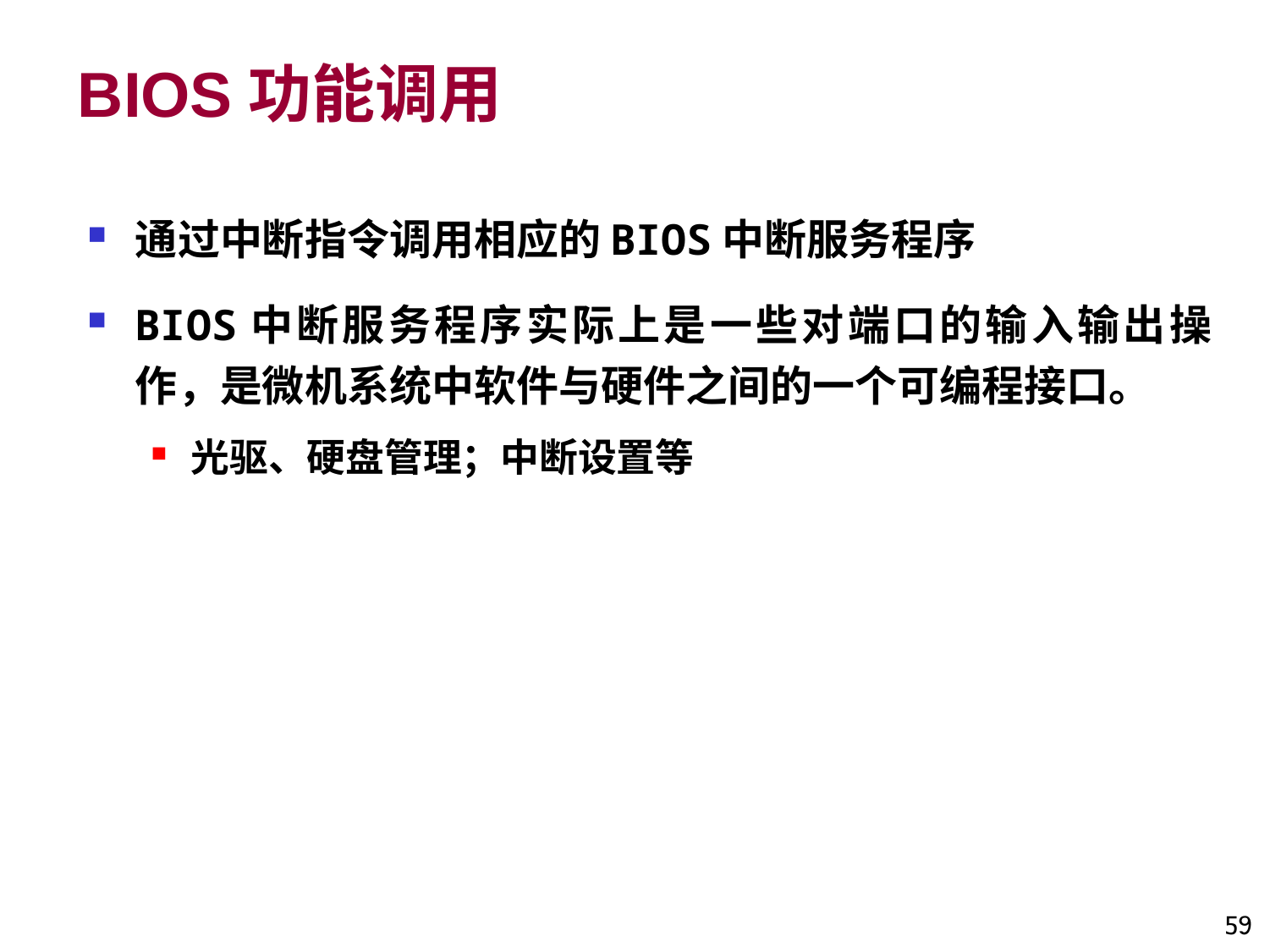

# BIOS功能调用
通过中断指令调用相应的BIOS中断服务程序
BIOS中断服务程序实际上是一些对端口的输入输出操作，是微机系统中软件与硬件之间的一个可编程接口。
光驱、硬盘管理；中断设置等
59